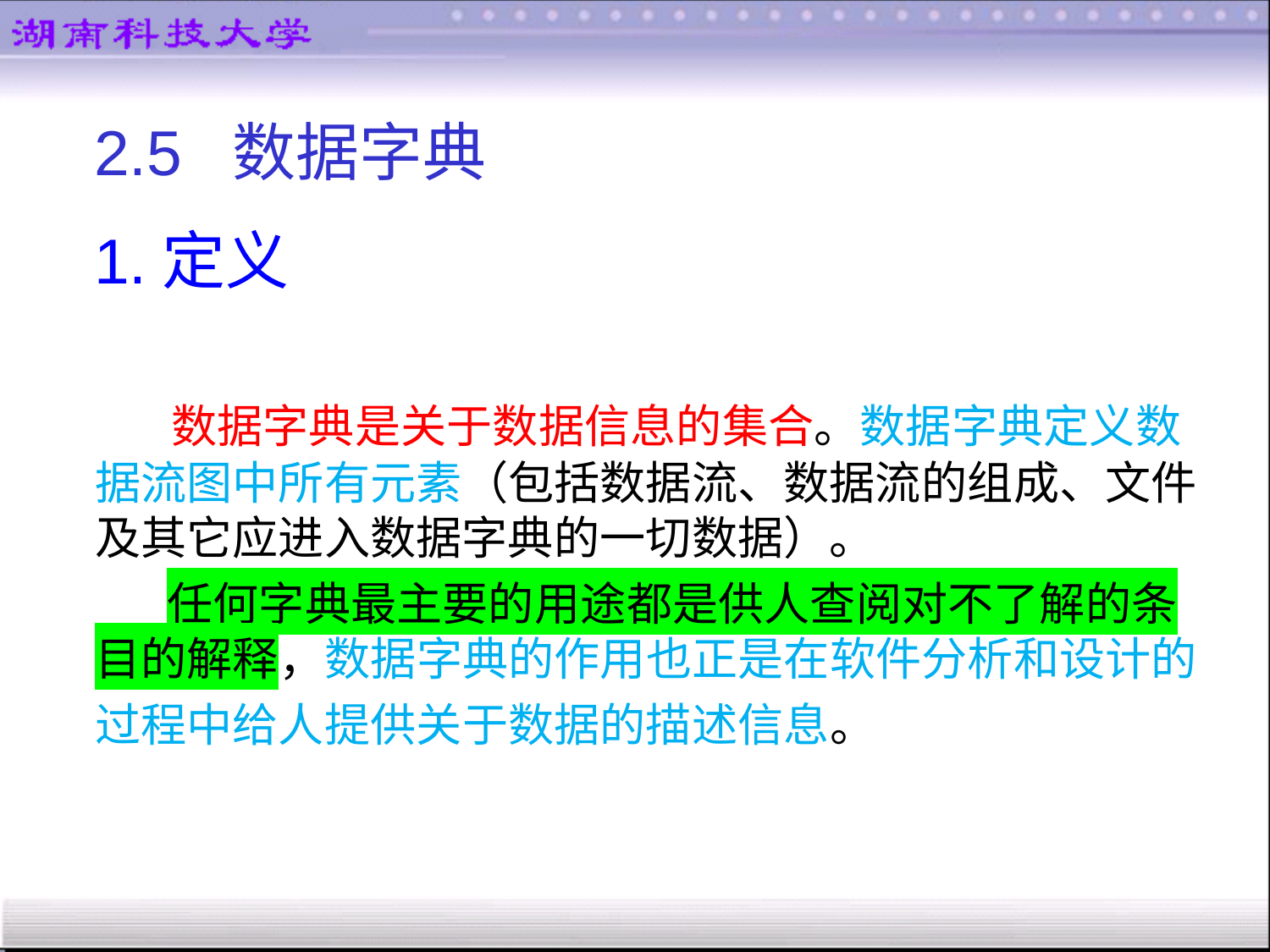

2.5  数据字典
1.定义

     数据字典是关于数据信息的集合。数据字典定义数据流图中所有元素（包括数据流、数据流的组成、文件及其它应进入数据字典的一切数据）。
      任何字典最主要的用途都是供人查阅对不了解的条目的解释，数据字典的作用也正是在软件分析和设计的过程中给人提供关于数据的描述信息。